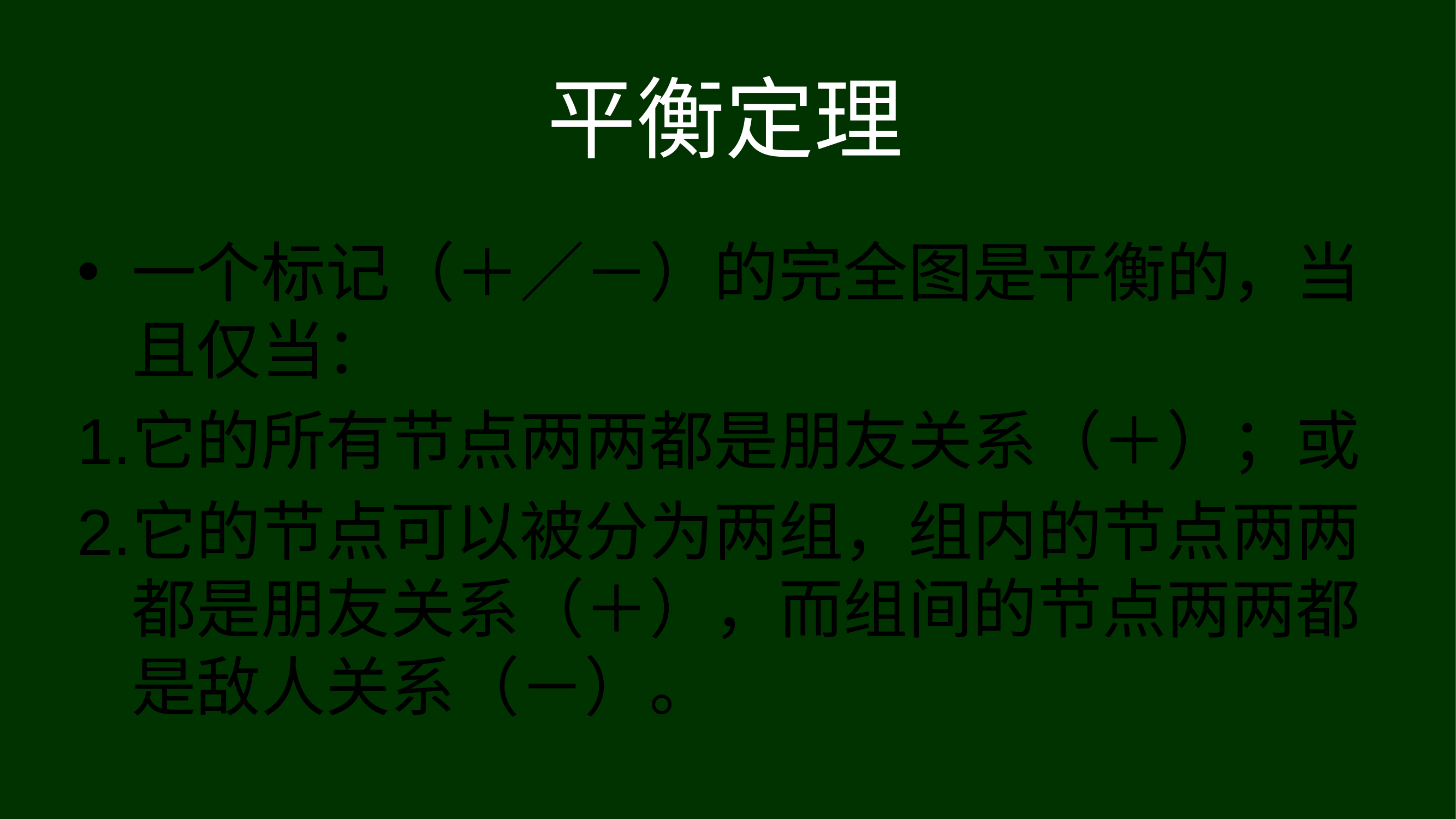

# 平衡定理
一个标记（＋／－）的完全图是平衡的，当且仅当：
它的所有节点两两都是朋友关系（＋）；或
它的节点可以被分为两组，组内的节点两两都是朋友关系（＋），而组间的节点两两都是敌人关系（－）。